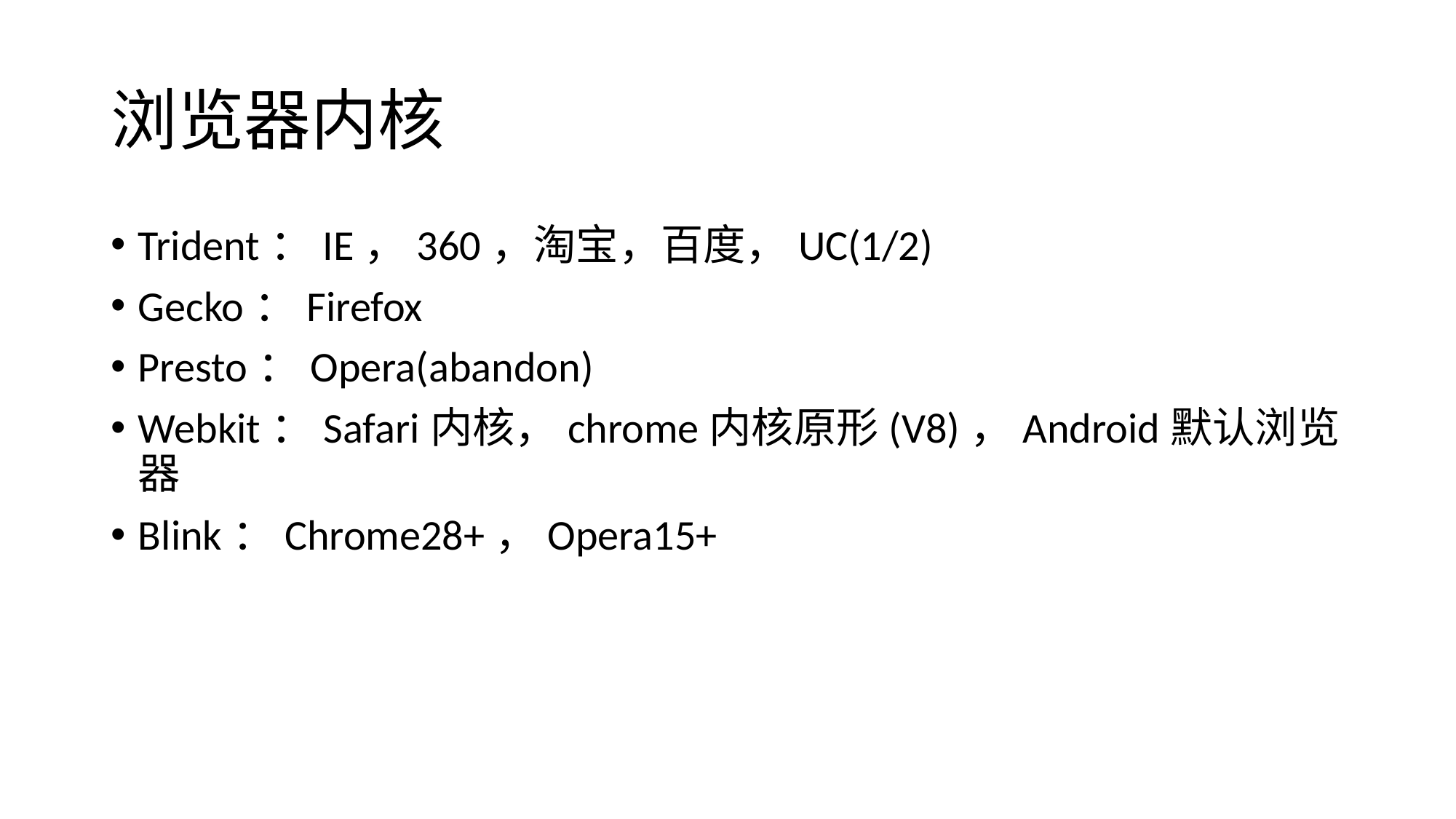

# 浏览器内核
Trident：IE，360，淘宝，百度，UC(1/2)
Gecko：Firefox
Presto：Opera(abandon)
Webkit：Safari内核，chrome内核原形(V8)，Android默认浏览器
Blink：Chrome28+，Opera15+